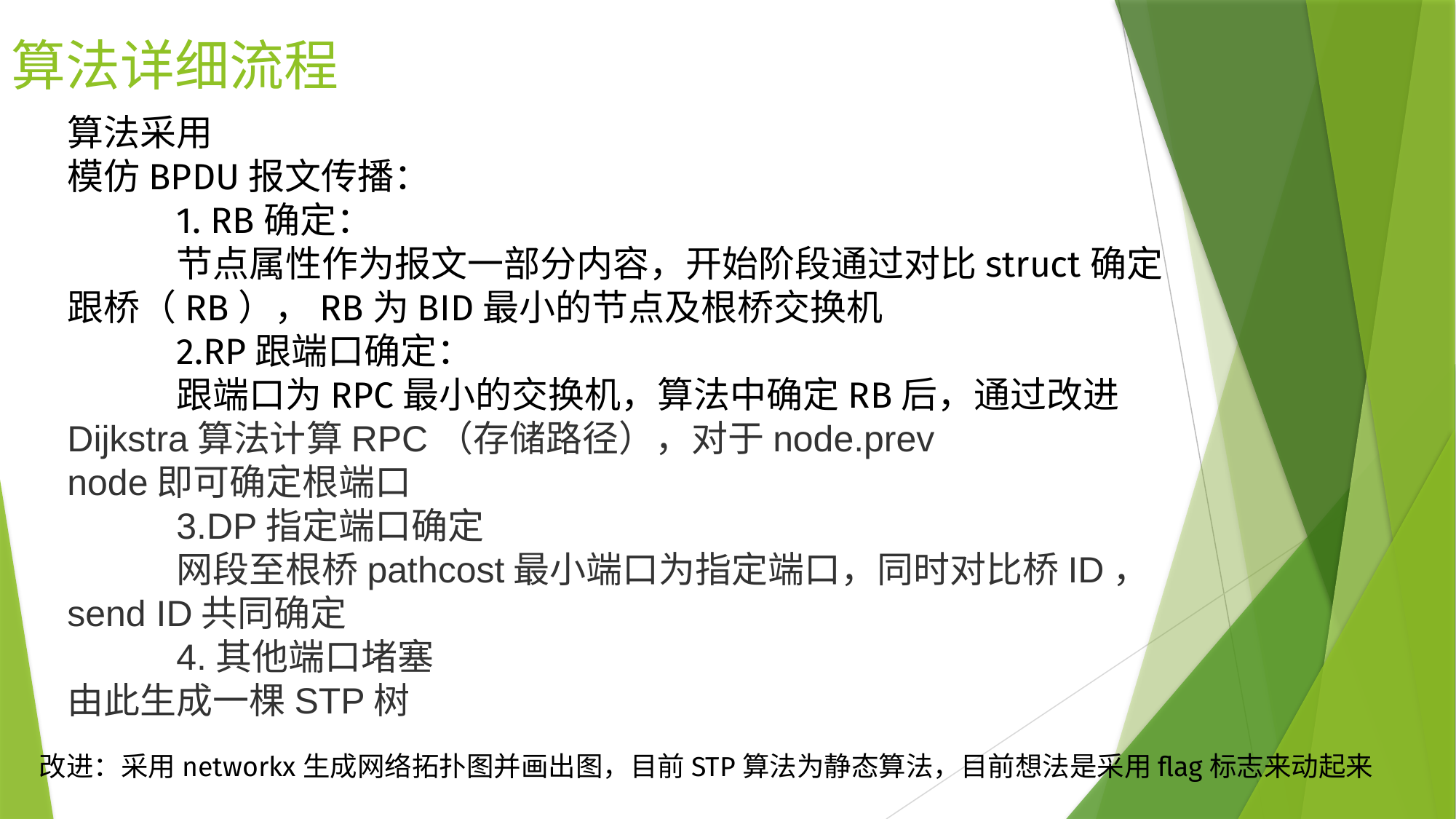

# 算法详细流程
算法采用
模仿BPDU报文传播：
	1. RB确定：
	节点属性作为报文一部分内容，开始阶段通过对比struct确定跟桥（RB），RB为BID最小的节点及根桥交换机
	2.RP跟端口确定：
	跟端口为RPC最小的交换机，算法中确定RB后，通过改进Dijkstra算法计算RPC（存储路径），对于node.prev 		node即可确定根端口
	3.DP指定端口确定
	网段至根桥pathcost最小端口为指定端口，同时对比桥ID，send ID共同确定
	4.其他端口堵塞
由此生成一棵STP树

改进：采用networkx生成网络拓扑图并画出图，目前STP算法为静态算法，目前想法是采用flag标志来动起来